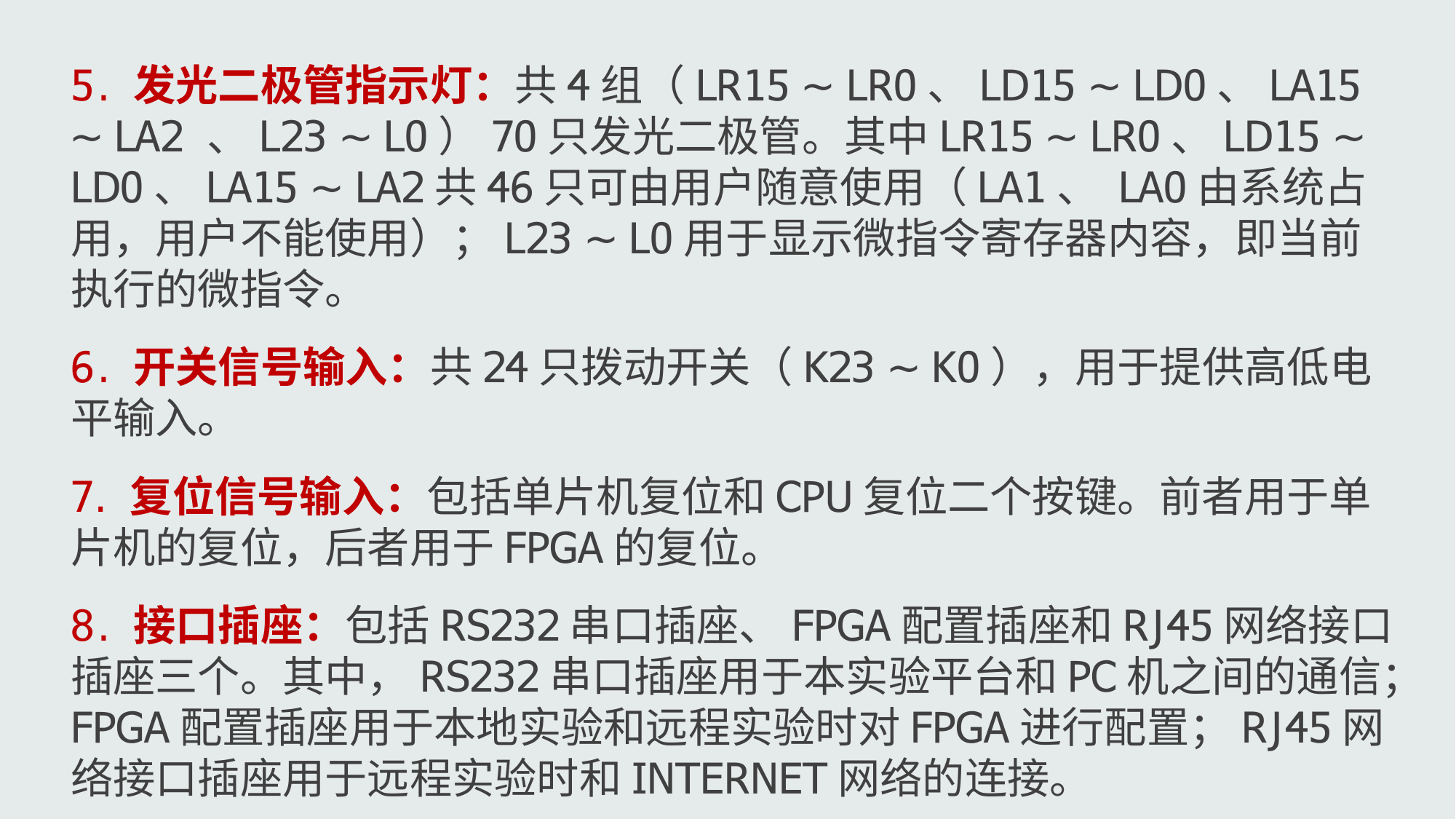

5. 发光二极管指示灯：共4组（LR15 ~ LR0、LD15 ~ LD0、LA15 ~ LA2 、L23 ~ L0）70只发光二极管。其中LR15 ~ LR0、LD15 ~ LD0、LA15 ~ LA2共46只可由用户随意使用（LA1、 LA0由系统占用，用户不能使用）；L23 ~ L0用于显示微指令寄存器内容，即当前执行的微指令。
6. 开关信号输入：共24只拨动开关（K23 ~ K0），用于提供高低电平输入。
7. 复位信号输入：包括单片机复位和CPU复位二个按键。前者用于单片机的复位，后者用于FPGA的复位。
8. 接口插座：包括RS232串口插座、FPGA配置插座和RJ45网络接口插座三个。其中，RS232串口插座用于本实验平台和PC机之间的通信；FPGA配置插座用于本地实验和远程实验时对FPGA进行配置；RJ45网络接口插座用于远程实验时和INTERNET网络的连接。